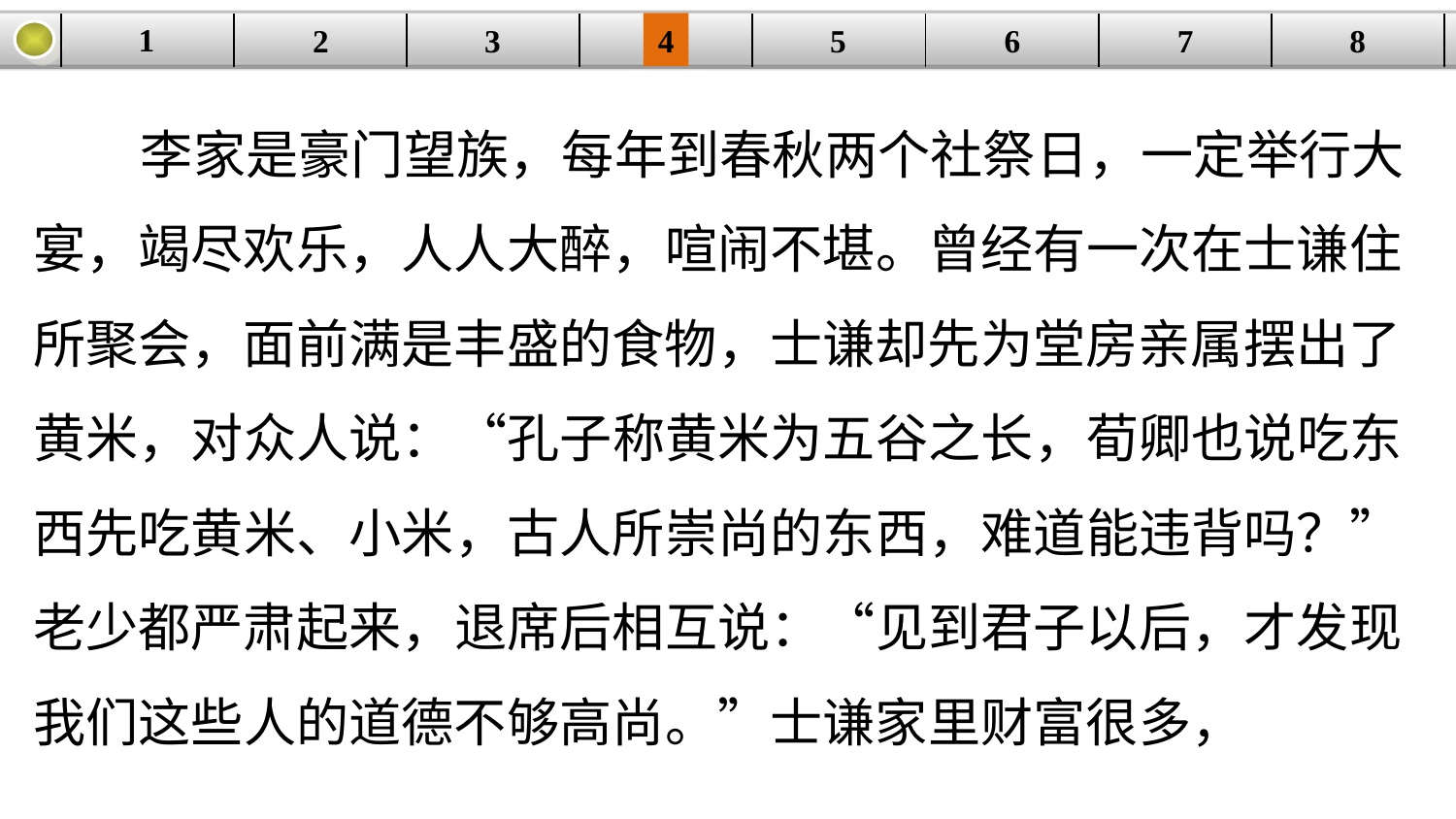

1
3
4
5
6
8
2
|  |  |  |  |  |  |  |  |
| --- | --- | --- | --- | --- | --- | --- | --- |
7

        李家是豪门望族，每年到春秋两个社祭日，一定举行大宴，竭尽欢乐，人人大醉，喧闹不堪。曾经有一次在士谦住所聚会，面前满是丰盛的食物，士谦却先为堂房亲属摆出了黄米，对众人说：“孔子称黄米为五谷之长，荀卿也说吃东西先吃黄米、小米，古人所崇尚的东西，难道能违背吗？”老少都严肃起来，退席后相互说：“见到君子以后，才发现我们这些人的道德不够高尚。”士谦家里财富很多，